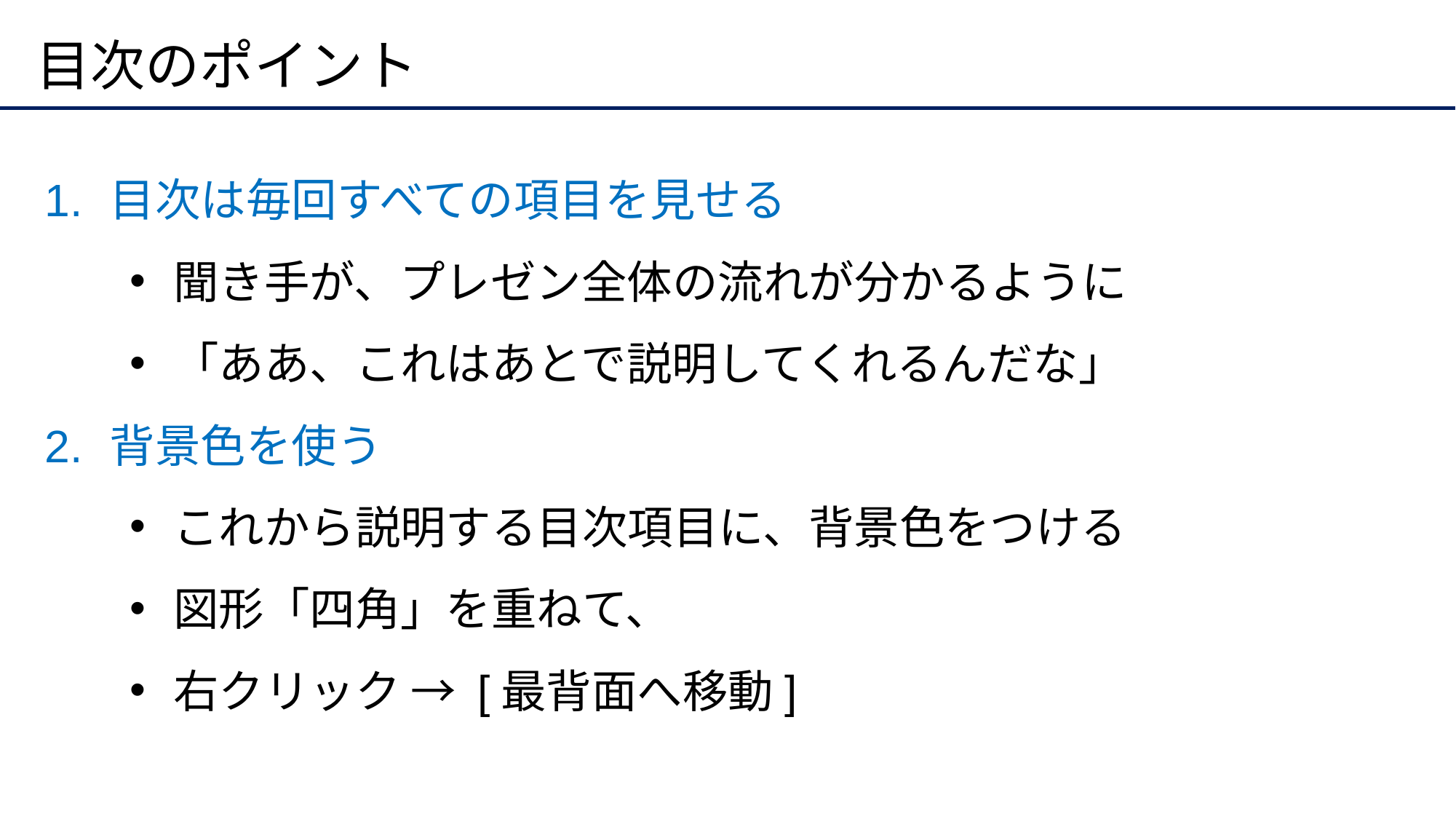

# 目次のポイント
目次は毎回すべての項目を見せる
聞き手が、プレゼン全体の流れが分かるように
「ああ、これはあとで説明してくれるんだな」
背景色を使う
これから説明する目次項目に、背景色をつける
図形「四角」を重ねて、
右クリック → [最背面へ移動]